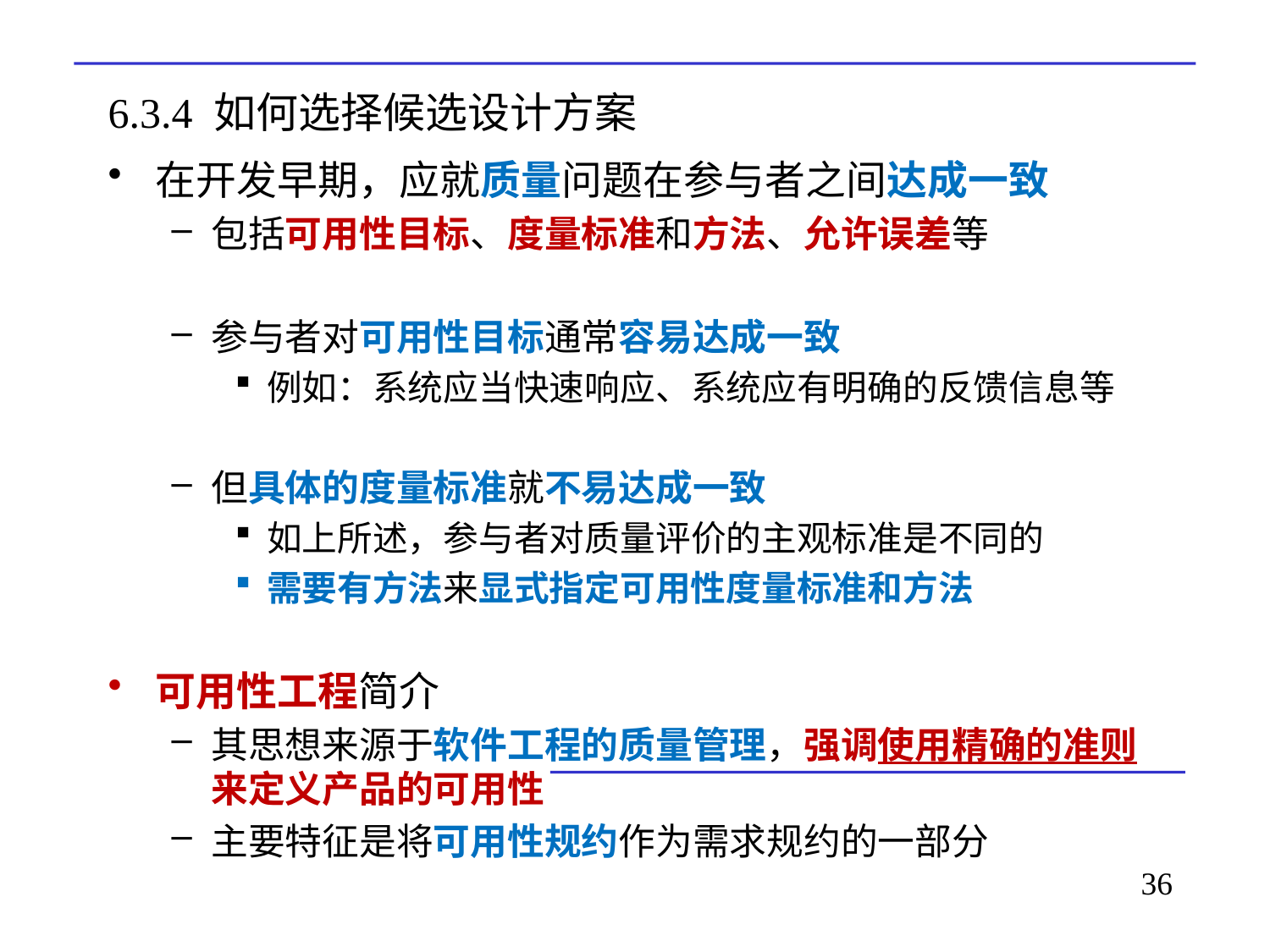

# 6.3.4 如何选择候选设计方案
在开发早期，应就质量问题在参与者之间达成一致
包括可用性目标、度量标准和方法、允许误差等

参与者对可用性目标通常容易达成一致
例如：系统应当快速响应、系统应有明确的反馈信息等

但具体的度量标准就不易达成一致
如上所述，参与者对质量评价的主观标准是不同的
需要有方法来显式指定可用性度量标准和方法

可用性工程简介
其思想来源于软件工程的质量管理，强调使用精确的准则来定义产品的可用性
主要特征是将可用性规约作为需求规约的一部分
36